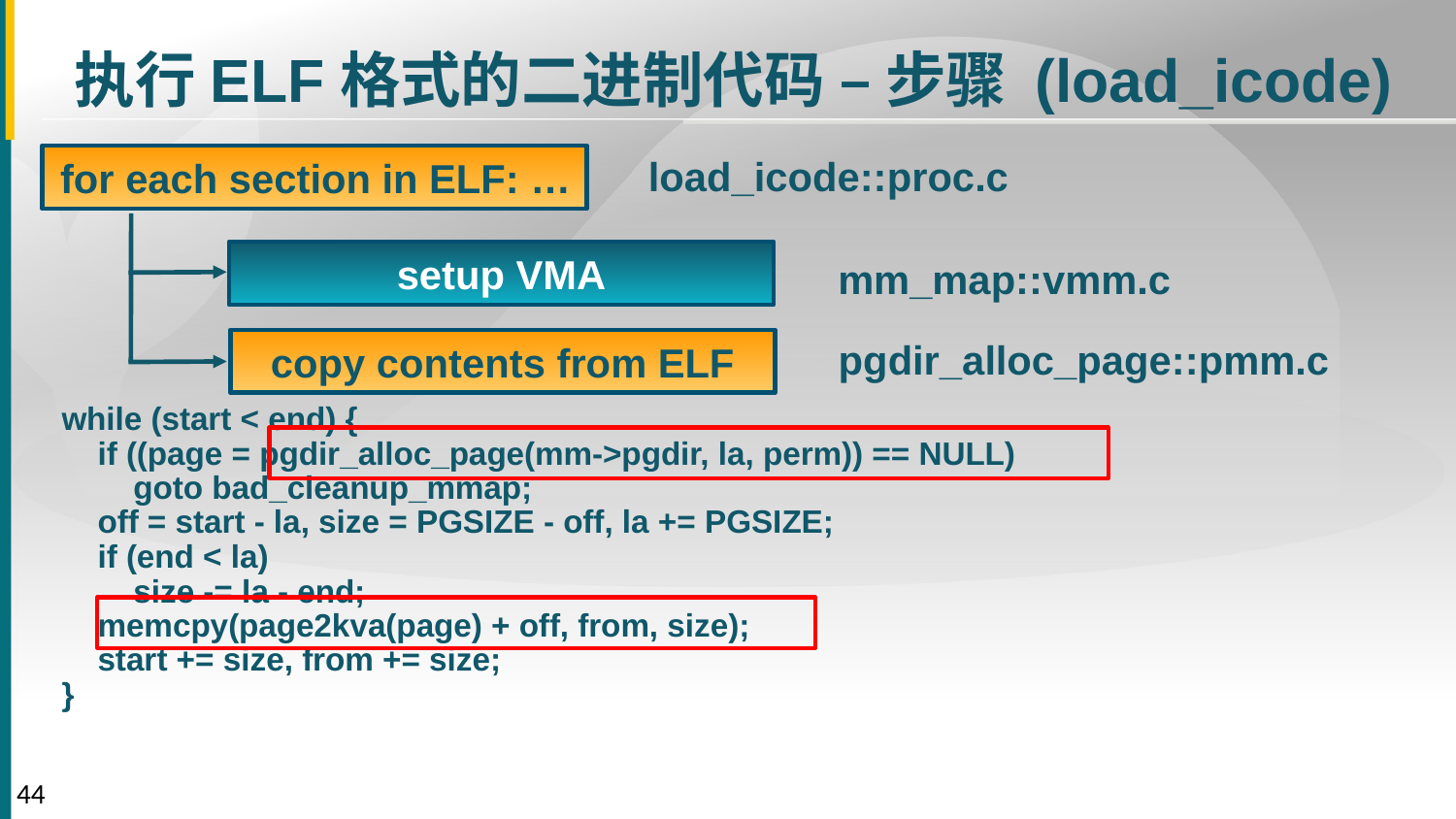

执行ELF格式的二进制代码 – 步骤 (load_icode)
load_icode::proc.c

for each section in ELF: …

setup VMA
mm_map::vmm.c
pgdir_alloc_page::pmm.c

copy contents from ELF
while (start < end) {
    if ((page = pgdir_alloc_page(mm->pgdir, la, perm)) == NULL)
        goto bad_cleanup_mmap;
    off = start - la, size = PGSIZE - off, la += PGSIZE;
    if (end < la)
        size -= la - end;
    memcpy(page2kva(page) + off, from, size);
    start += size, from += size;
}

44